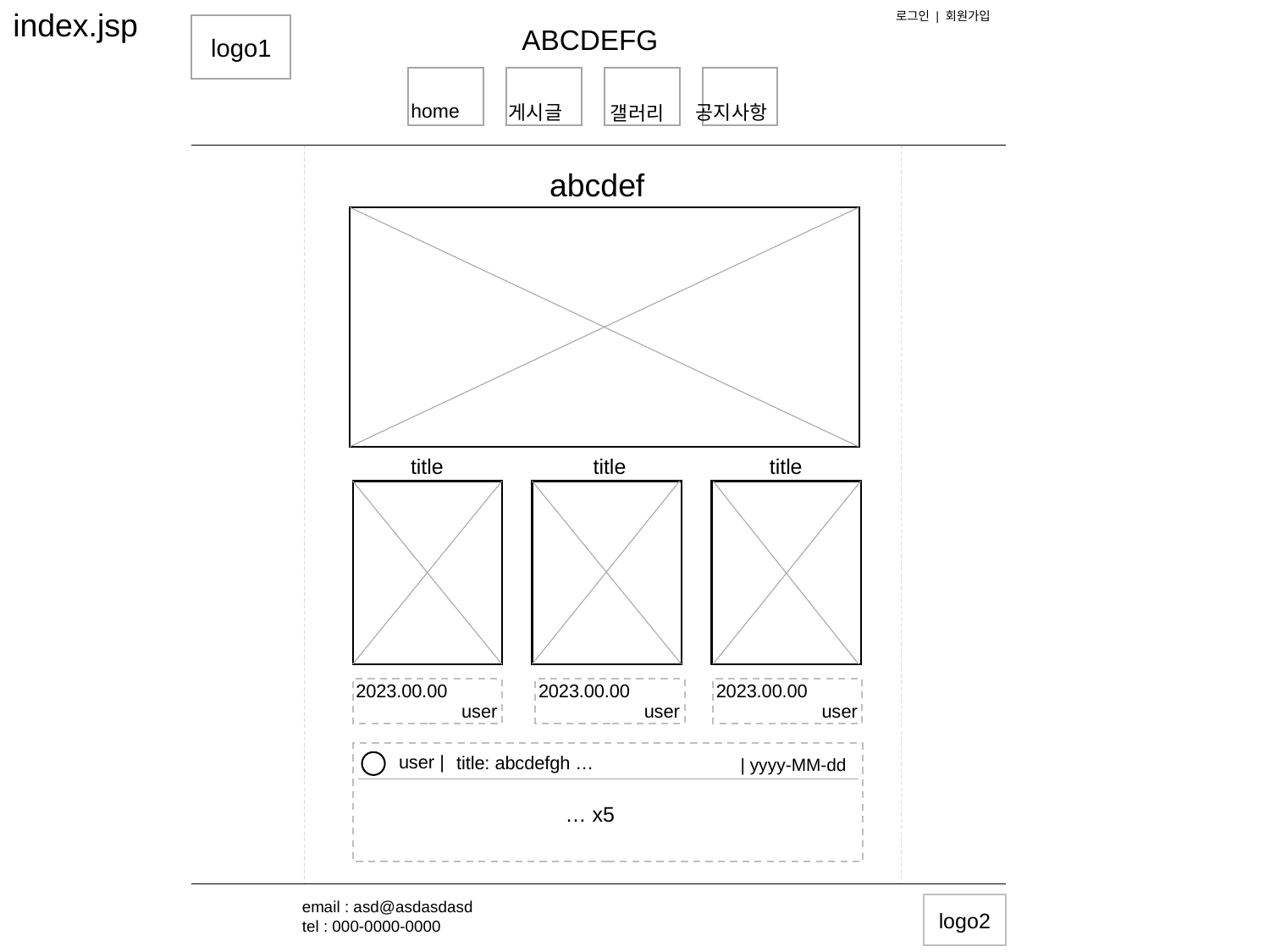

index.jsp
로그인 | 회원가입
logo1
ABCDEFG

home
게시글
공지사항
갤러리
abcdef

title
title
title

2023.00.00

user
2023.00.00

user
2023.00.00

user

user |
title: abcdefgh …
| yyyy-MM-dd

… x5
email : asd@asdasdasd
tel : 000-0000-0000
logo2